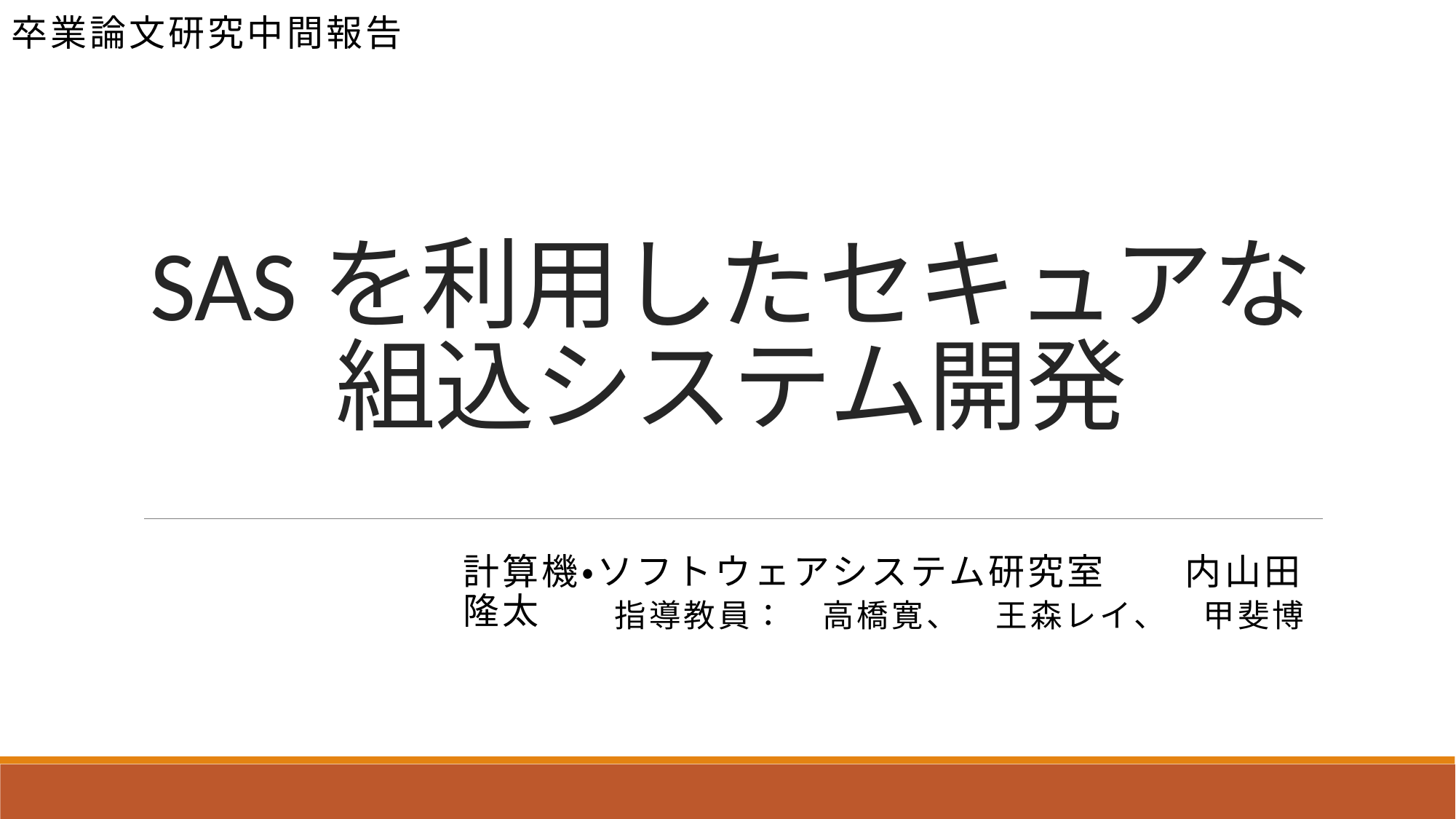

卒業論文研究中間報告
# SASを利用したセキュアな 組込システム開発
計算機・ソフトウェアシステム研究室　　内山田隆太
指導教員：　高橋寛、　王森レイ、　甲斐博